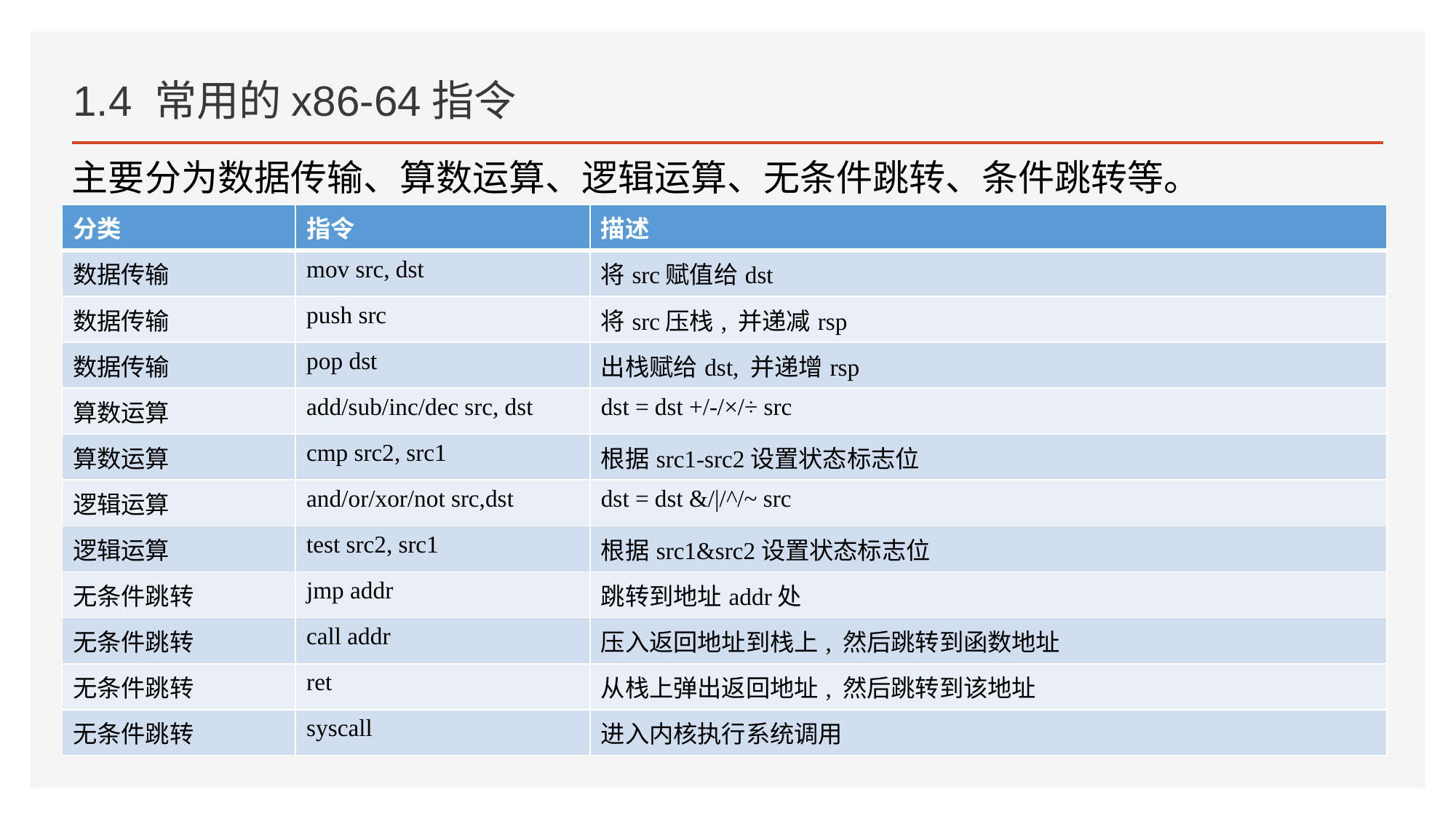

# 1.4 常用的x86-64指令
主要分为数据传输、算数运算、逻辑运算、无条件跳转、条件跳转等。
| 分类 | 指令 | 描述 |
| --- | --- | --- |
| 数据传输 | mov src, dst | 将src赋值给dst |
| 数据传输 | push src | 将src压栈, 并递减rsp |
| 数据传输 | pop dst | 出栈赋给dst, 并递增rsp |
| 算数运算 | add/sub/inc/dec src, dst | dst = dst +/-/×/÷ src |
| 算数运算 | cmp src2, src1 | 根据src1-src2设置状态标志位 |
| 逻辑运算 | and/or/xor/not src,dst | dst = dst &/|/^/~ src |
| 逻辑运算 | test src2, src1 | 根据src1&src2设置状态标志位 |
| 无条件跳转 | jmp addr | 跳转到地址addr处 |
| 无条件跳转 | call addr | 压入返回地址到栈上, 然后跳转到函数地址 |
| 无条件跳转 | ret | 从栈上弹出返回地址, 然后跳转到该地址 |
| 无条件跳转 | syscall | 进入内核执行系统调用 |